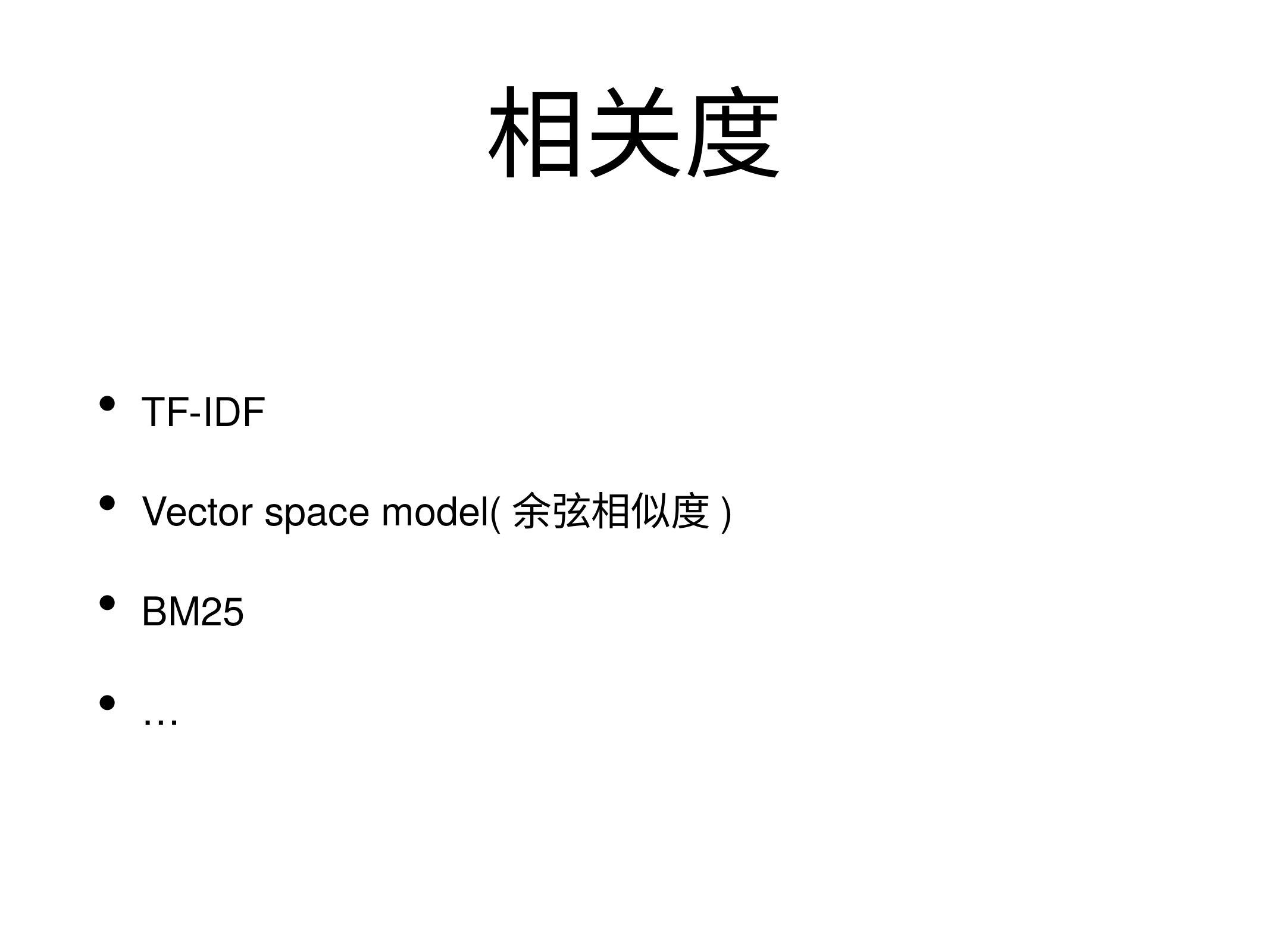

# 相关度
TF-IDF
Vector space model(余弦相似度)
BM25
…